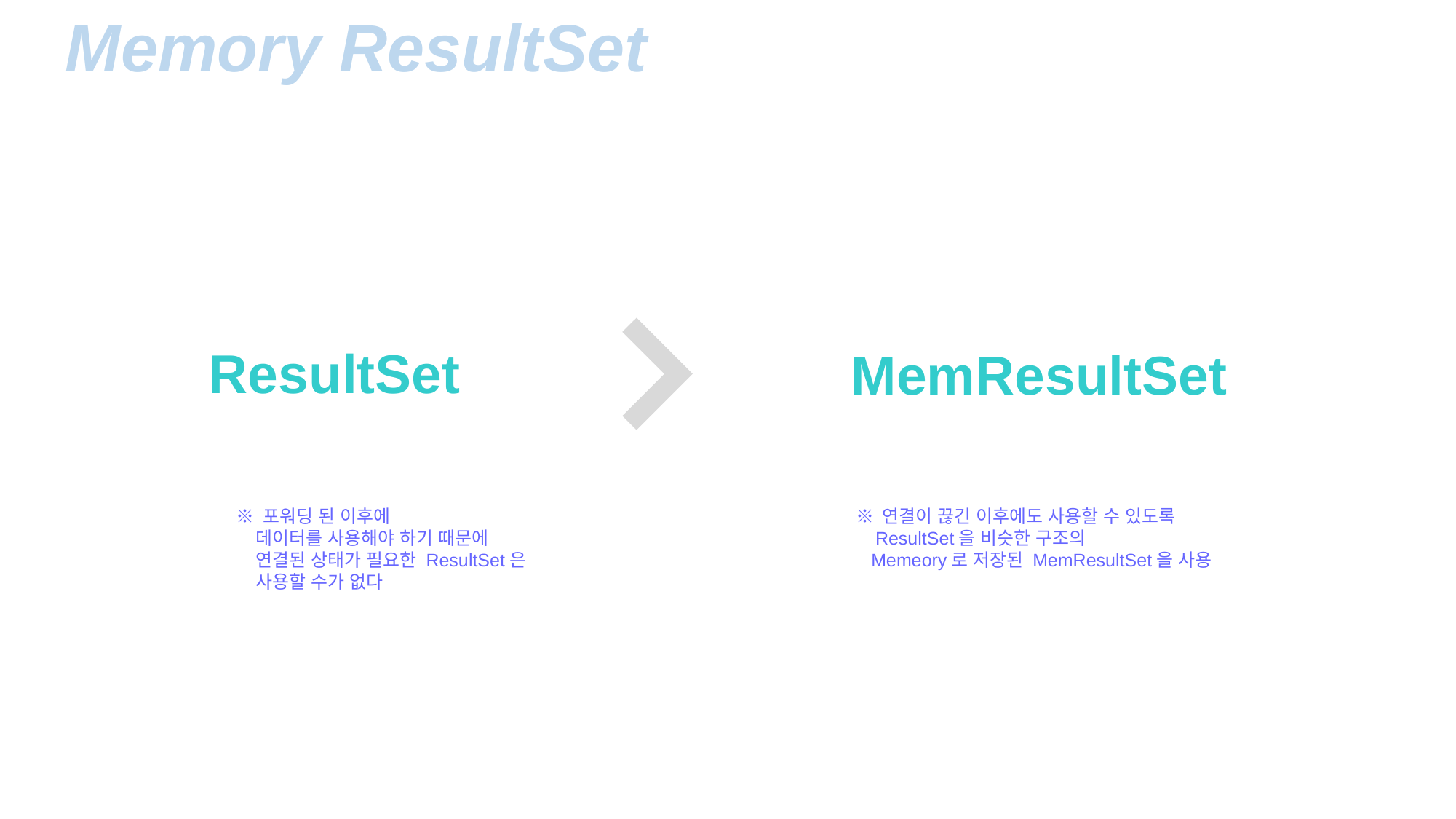

Memory ResultSet
ResultSet

MemResultSet
※ 포워딩 된 이후에
   데이터를 사용해야 하기 때문에
   연결된 상태가 필요한 ResultSet은
   사용할 수가 없다
※ 연결이 끊긴 이후에도 사용할 수 있도록
   ResultSet을 비슷한 구조의
   Memeory로 저장된 MemResultSet을 사용